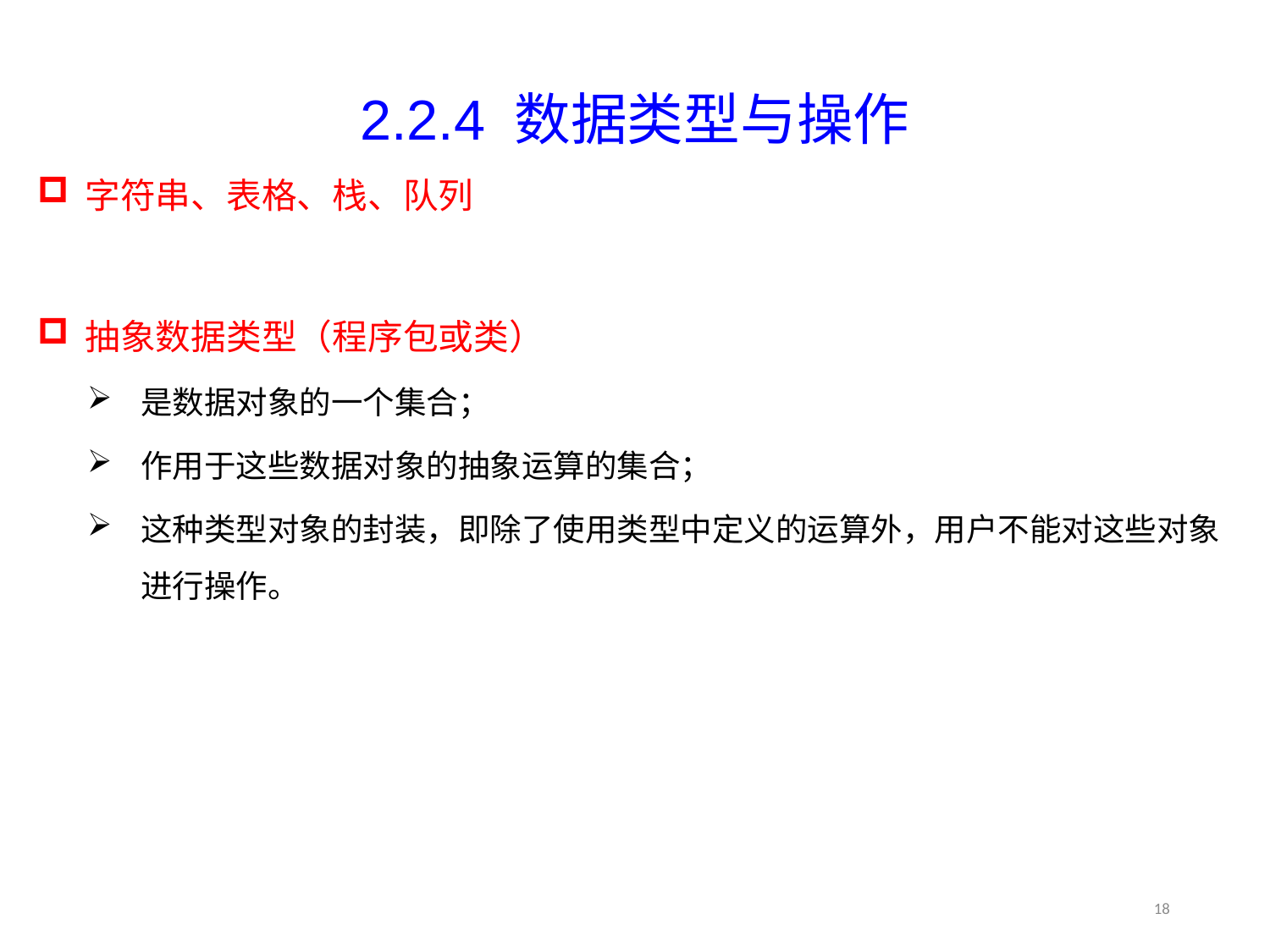

2.2 高级语言的一般特性
2.2.4 数据类型与操作
字符串、表格、栈、队列

抽象数据类型（程序包或类）
是数据对象的一个集合；
作用于这些数据对象的抽象运算的集合；
这种类型对象的封装，即除了使用类型中定义的运算外，用户不能对这些对象进行操作。
18